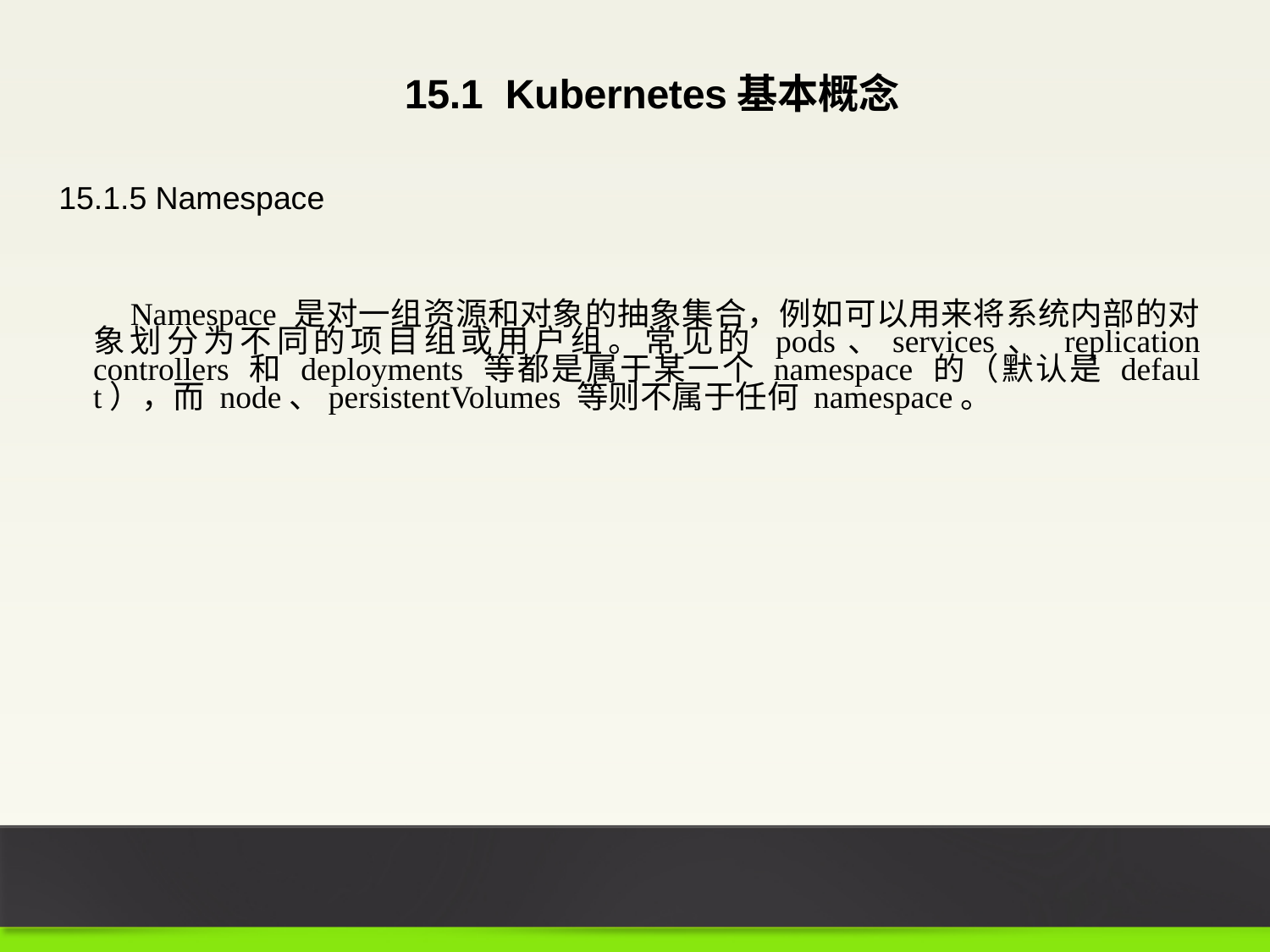

15.1  Kubernetes基本概念
15.1.5 Namespace
Namespace 是对一组资源和对象的抽象集合，例如可以用来将系统内部的对象划分为不同的项目组或用户组。常见的 pods、services、 replication controllers 和 deployments 等都是属于某一个 namespace 的（默认是 default），而 node、persistentVolumes 等则不属于任何 namespace。